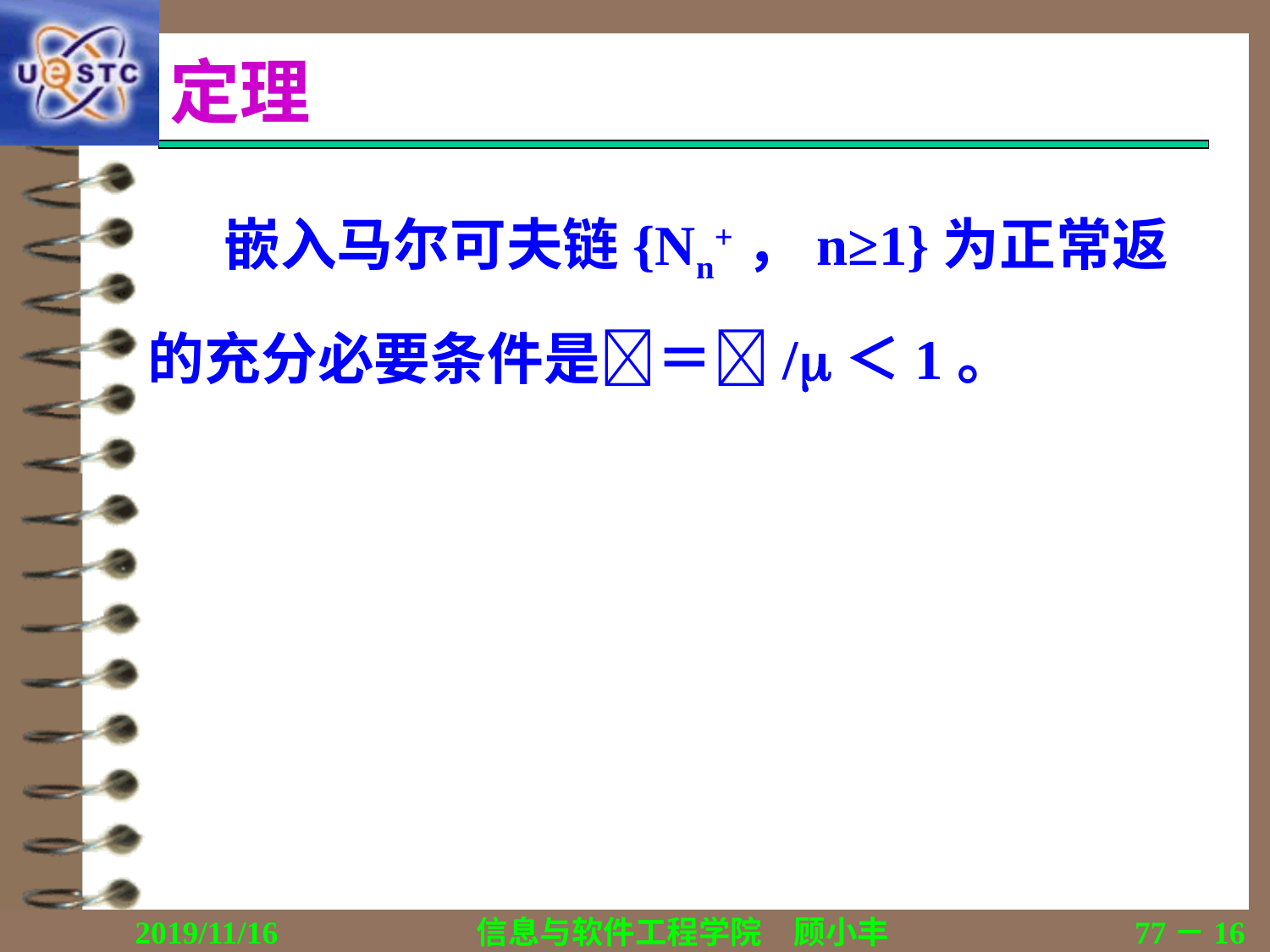

# 定理
    嵌入马尔可夫链{Nn+，n≥1}为正常返
的充分必要条件是ρ＝λ/μ＜1。
2019/11/16
信息与软件工程学院　顾小丰
77－16